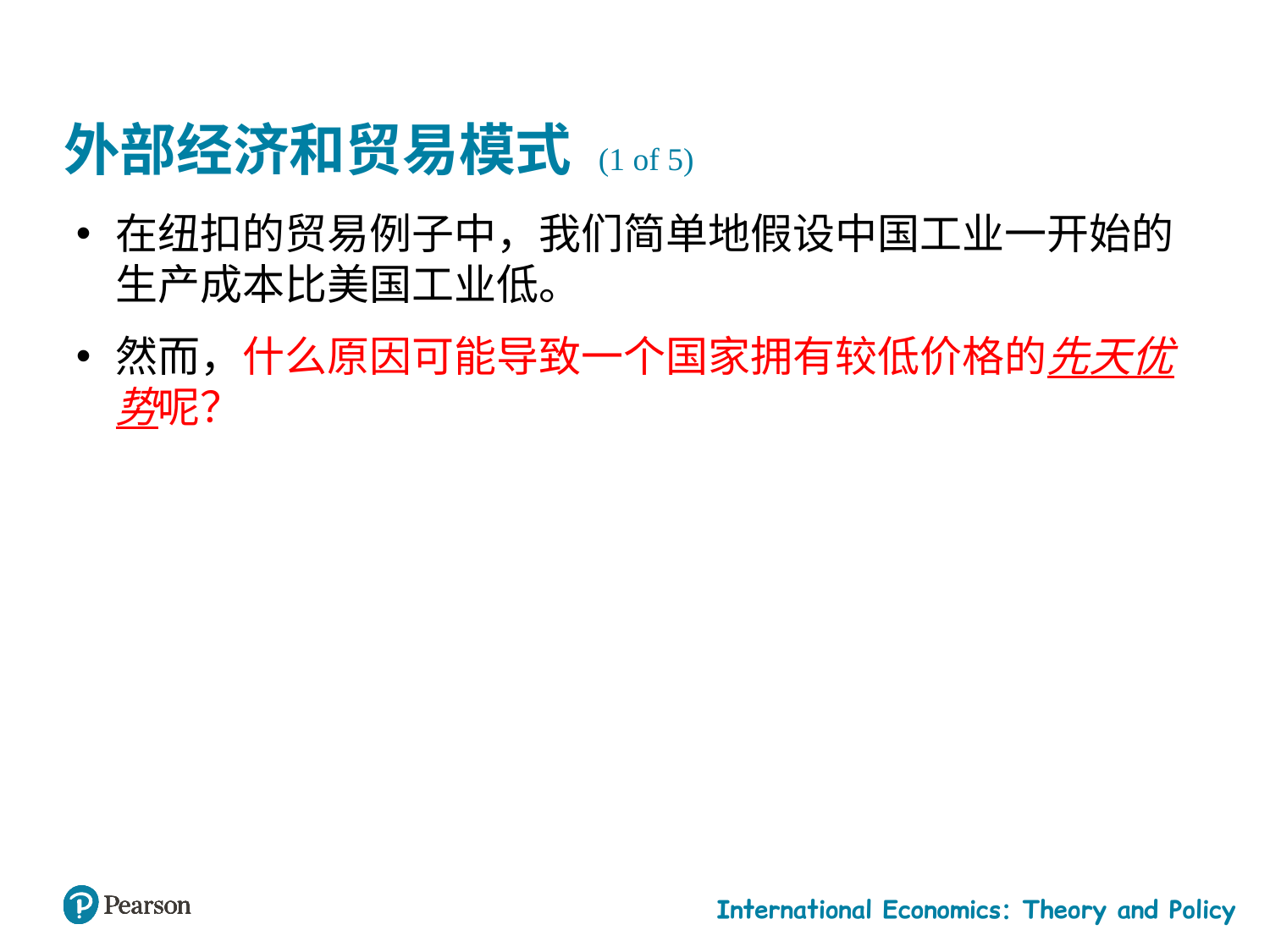

# 外部经济和贸易模式 (1 of 5)
在纽扣的贸易例子中，我们简单地假设中国工业一开始的生产成本比美国工业低。
然而，什么原因可能导致一个国家拥有较低价格的先天优势呢？